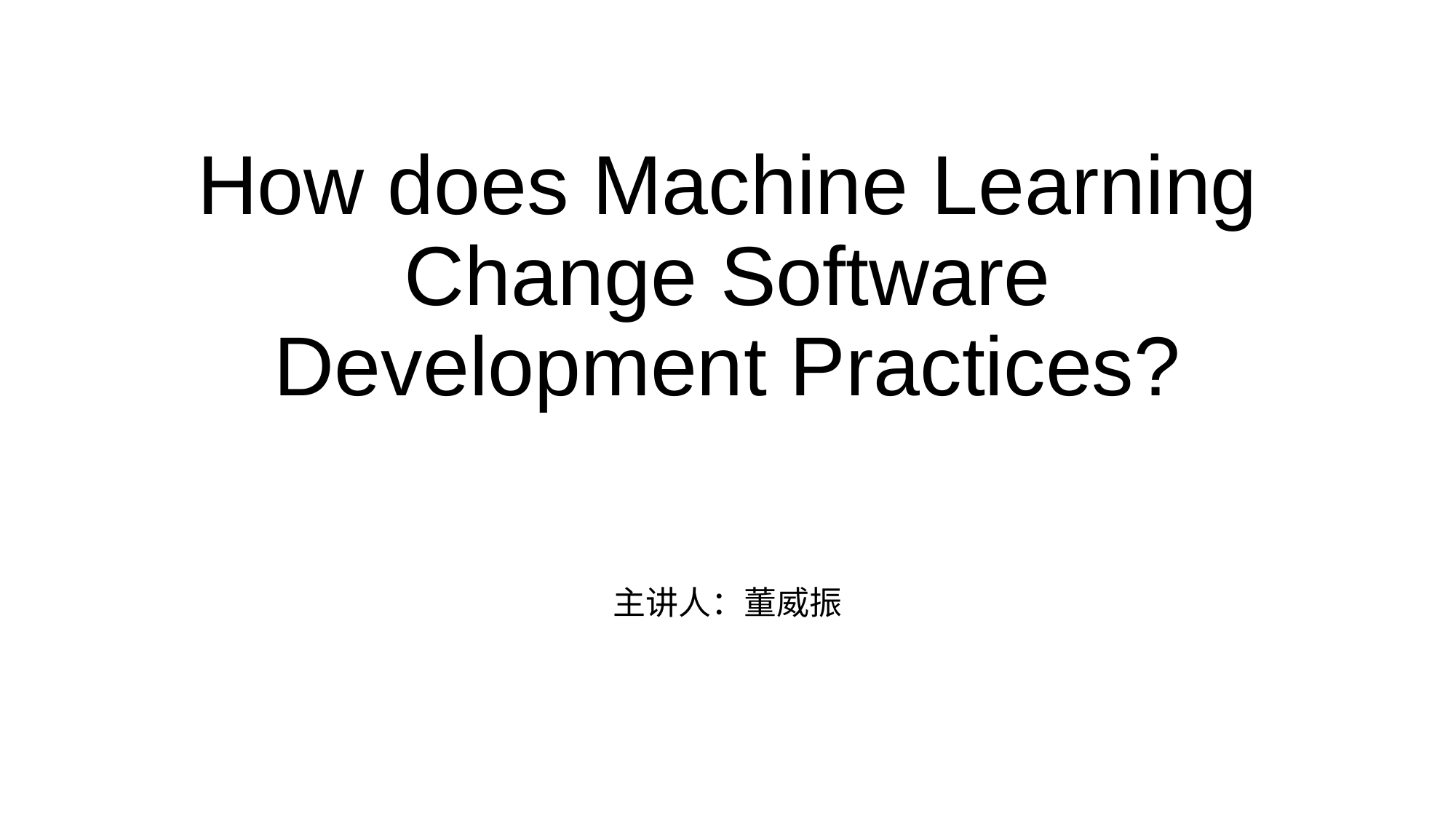

# How does Machine Learning Change Software Development Practices?

主讲人：董威振